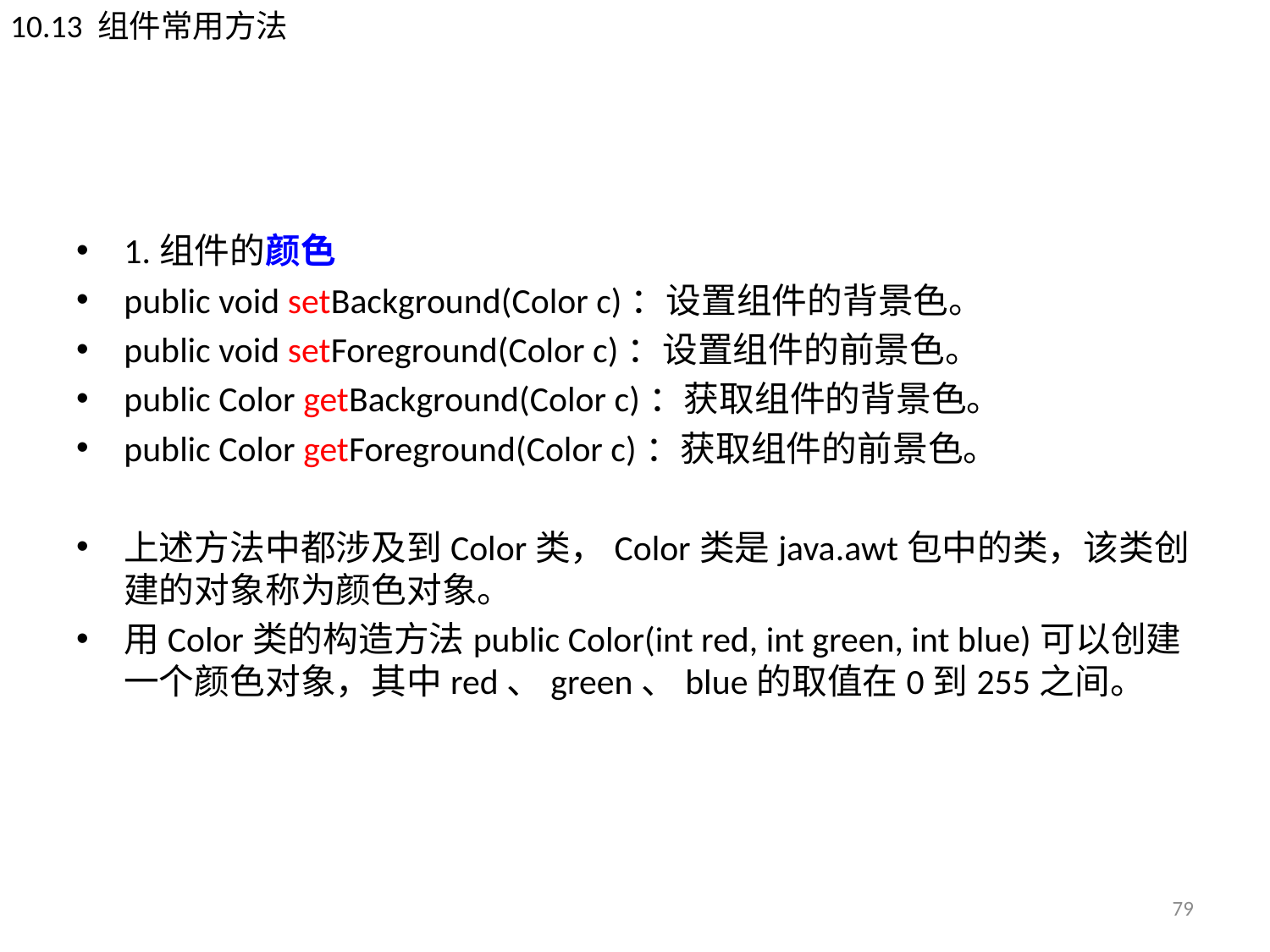

10.13 组件常用方法
#
1.组件的颜色
public void setBackground(Color c)：设置组件的背景色。
public void setForeground(Color c)：设置组件的前景色。
public Color getBackground(Color c)：获取组件的背景色。
public Color getForeground(Color c)：获取组件的前景色。

上述方法中都涉及到Color类，Color类是java.awt包中的类，该类创建的对象称为颜色对象。
用Color类的构造方法public Color(int red, int green, int blue)可以创建一个颜色对象，其中red、green、blue的取值在0到255之间。

79